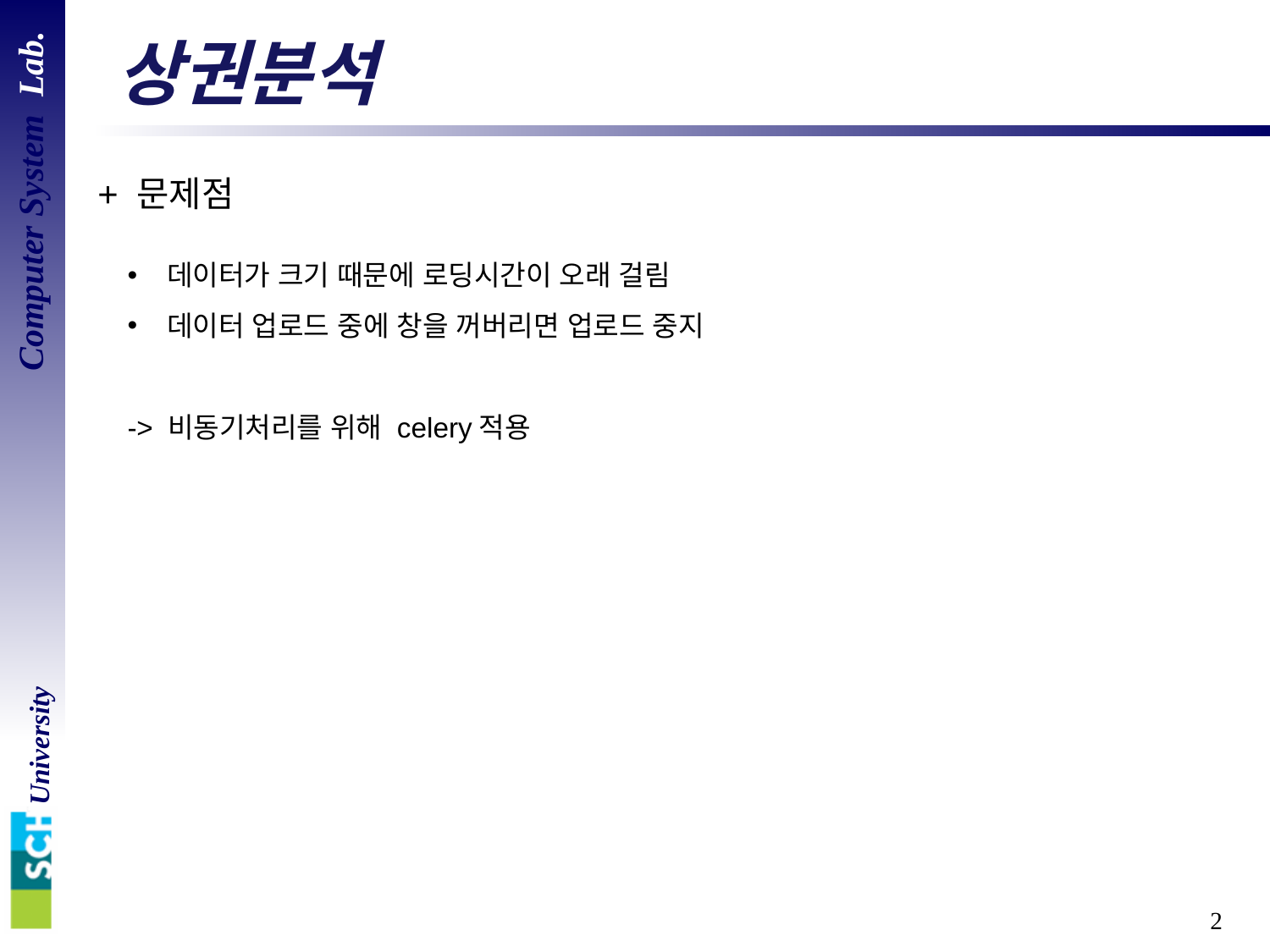

# 상권분석
+ 문제점
데이터가 크기 때문에 로딩시간이 오래 걸림
데이터 업로드 중에 창을 꺼버리면 업로드 중지

-> 비동기처리를 위해 celery적용